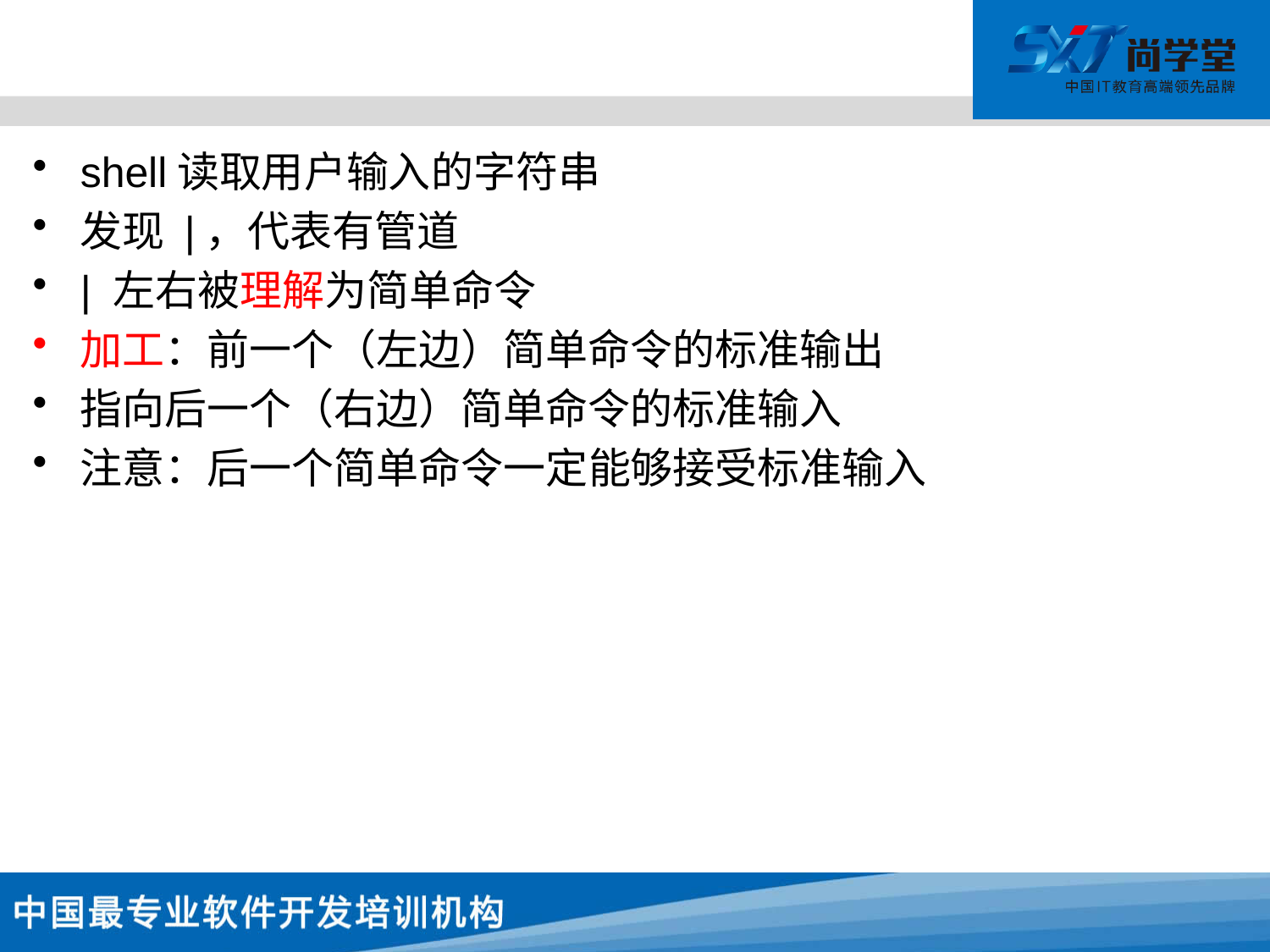

#
shell读取用户输入的字符串
发现 |，代表有管道
| 左右被理解为简单命令
加工：前一个（左边）简单命令的标准输出
指向后一个（右边）简单命令的标准输入
注意：后一个简单命令一定能够接受标准输入